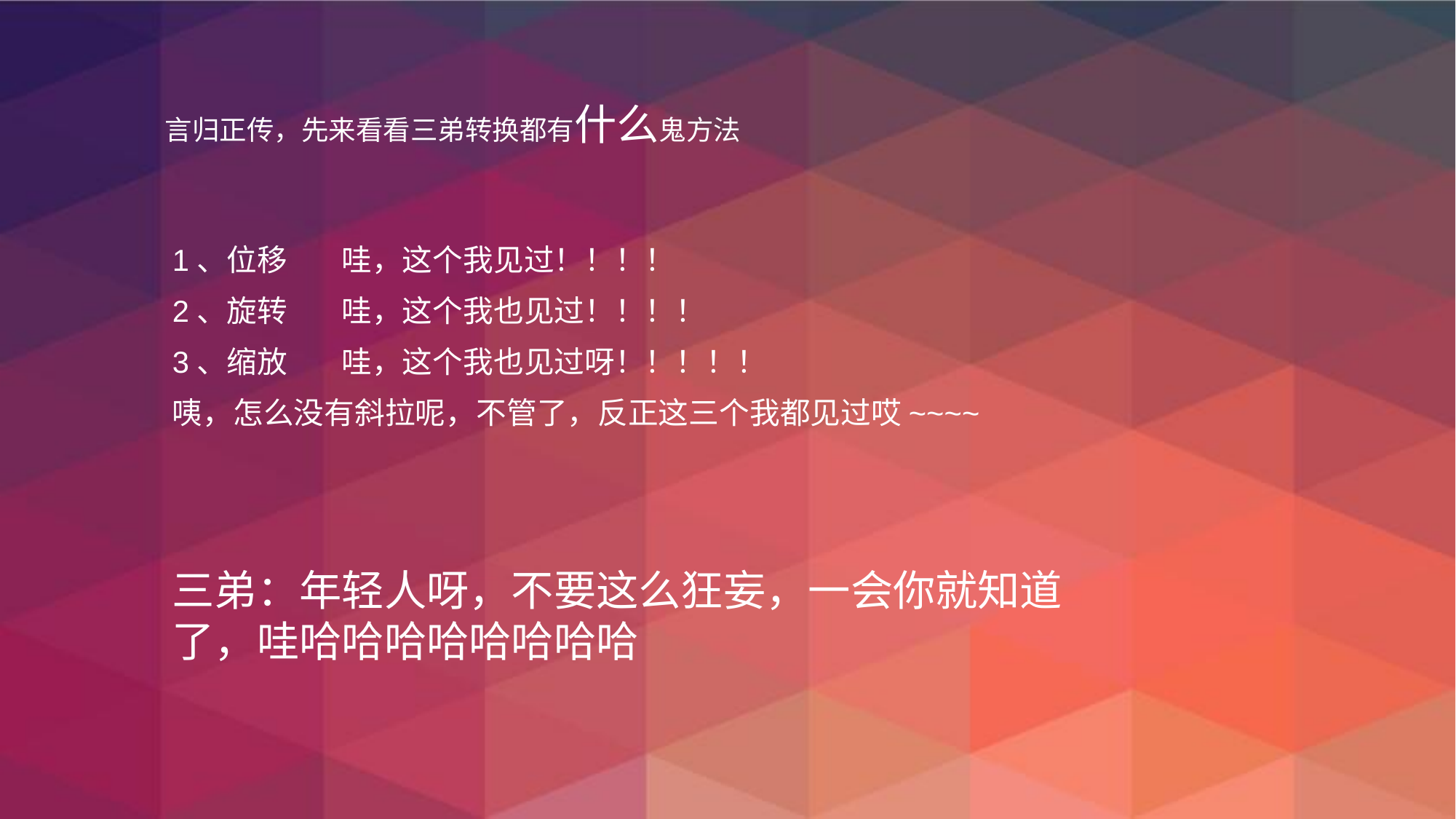

言归正传，先来看看三弟转换都有什么鬼方法
1、位移        哇，这个我见过！！！！
2、旋转        哇，这个我也见过！！！！
3、缩放        哇，这个我也见过呀！！！！！
咦，怎么没有斜拉呢，不管了，反正这三个我都见过哎~~~~
三弟：年轻人呀，不要这么狂妄，一会你就知道了，哇哈哈哈哈哈哈哈哈